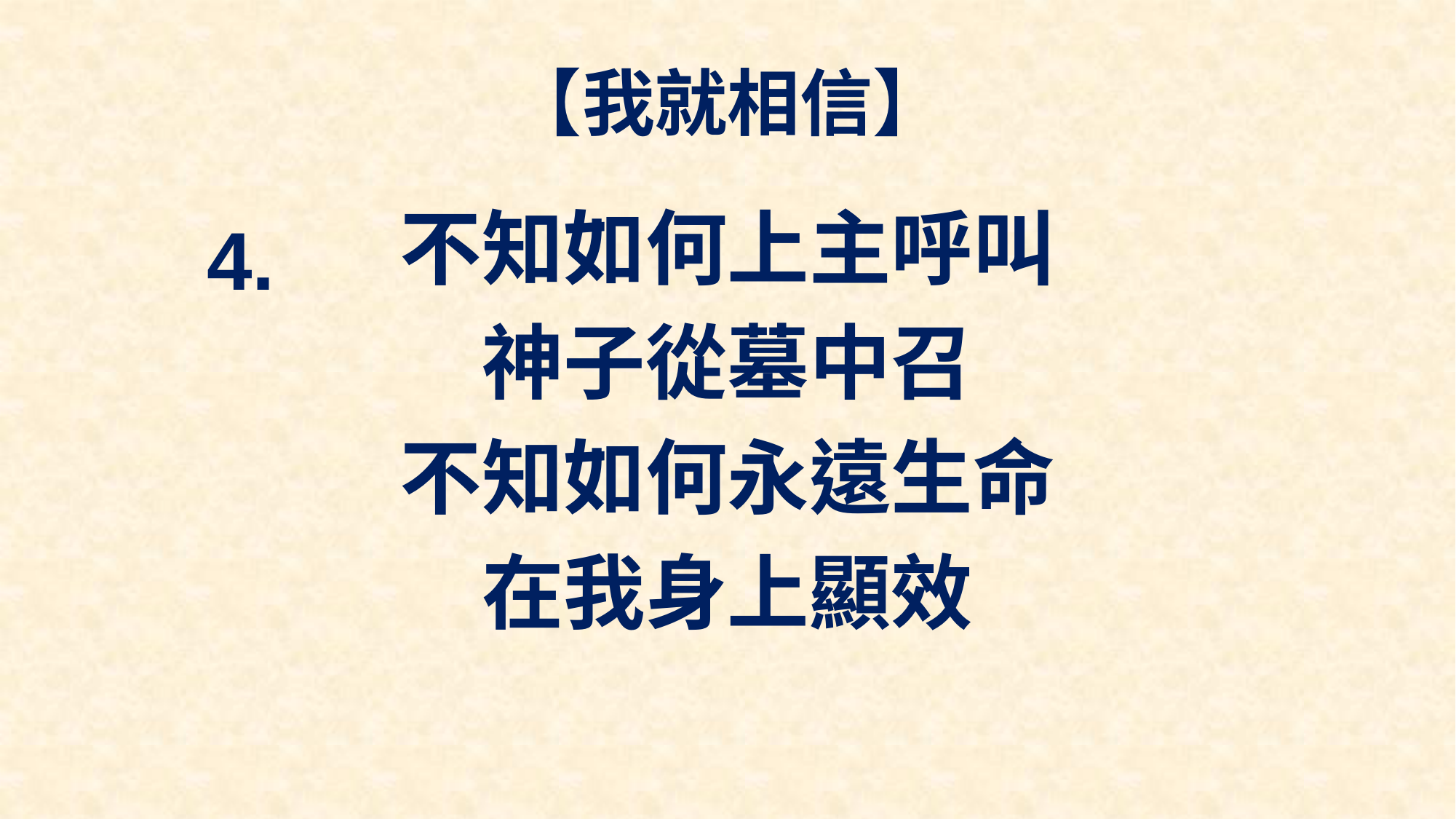

# 【我就相信】
不知如何上主呼叫
神子從墓中召
不知如何永遠生命
在我身上顯效
4.